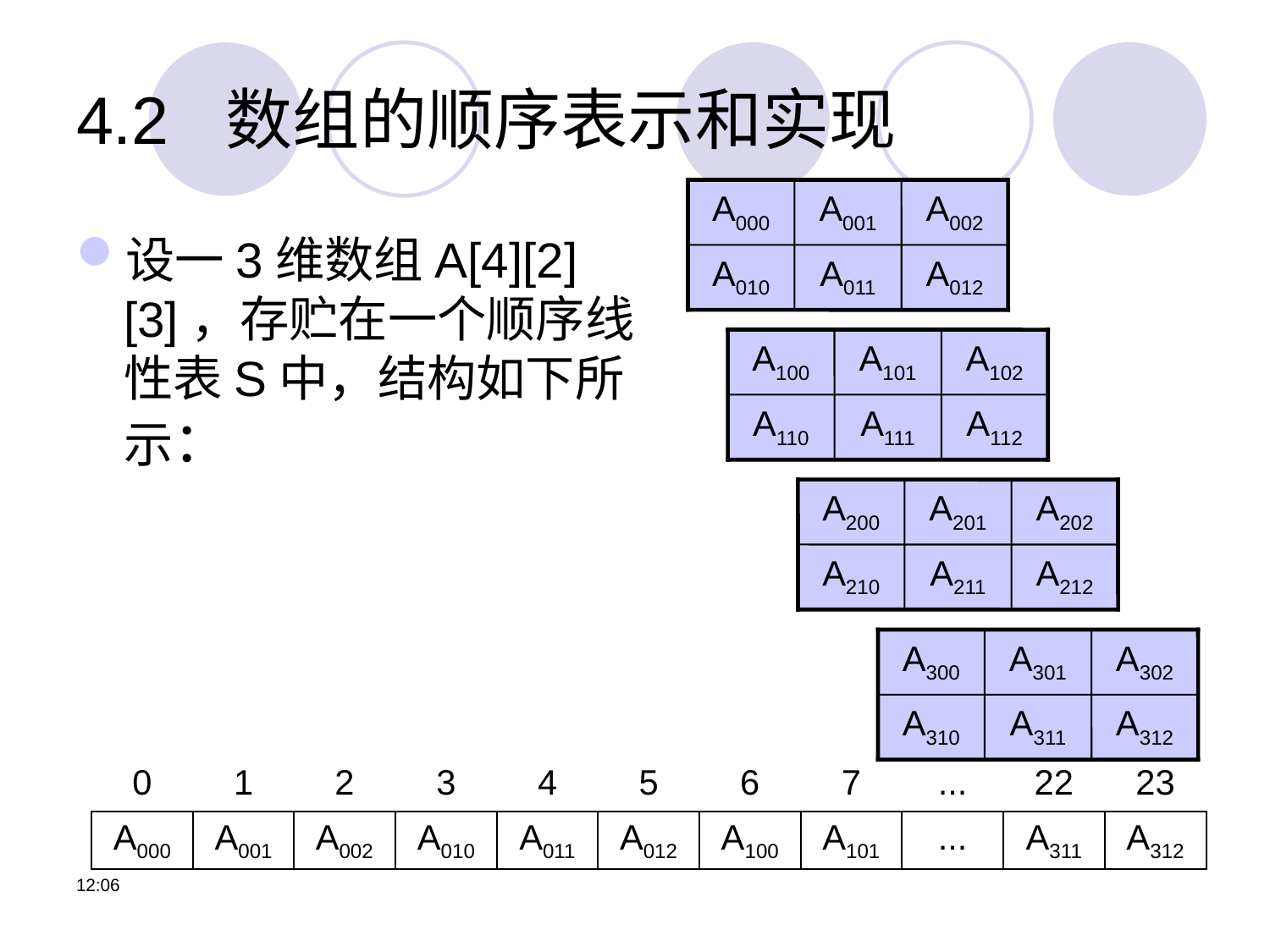

# 4.2 数组的顺序表示和实现
A000

A001

A002

A010

A011
A012

A100

A101

A102

A110

A111
A112

A200

A201

A202

A210

A211
A212

A300

A301

A302

A310

A311
A312

设一3维数组A[4][2][3]，存贮在一个顺序线性表S中，结构如下所示：
| 0 | 1 | 2 | 3 | 4 | 5 | 6 | 7 | ... | 22 | 23 |
| --- | --- | --- | --- | --- | --- | --- | --- | --- | --- | --- |
| A000 | A001 | A002 | A010 | A011 | A012 | A100 | A101 | ... | A311 | A312 |
12:06